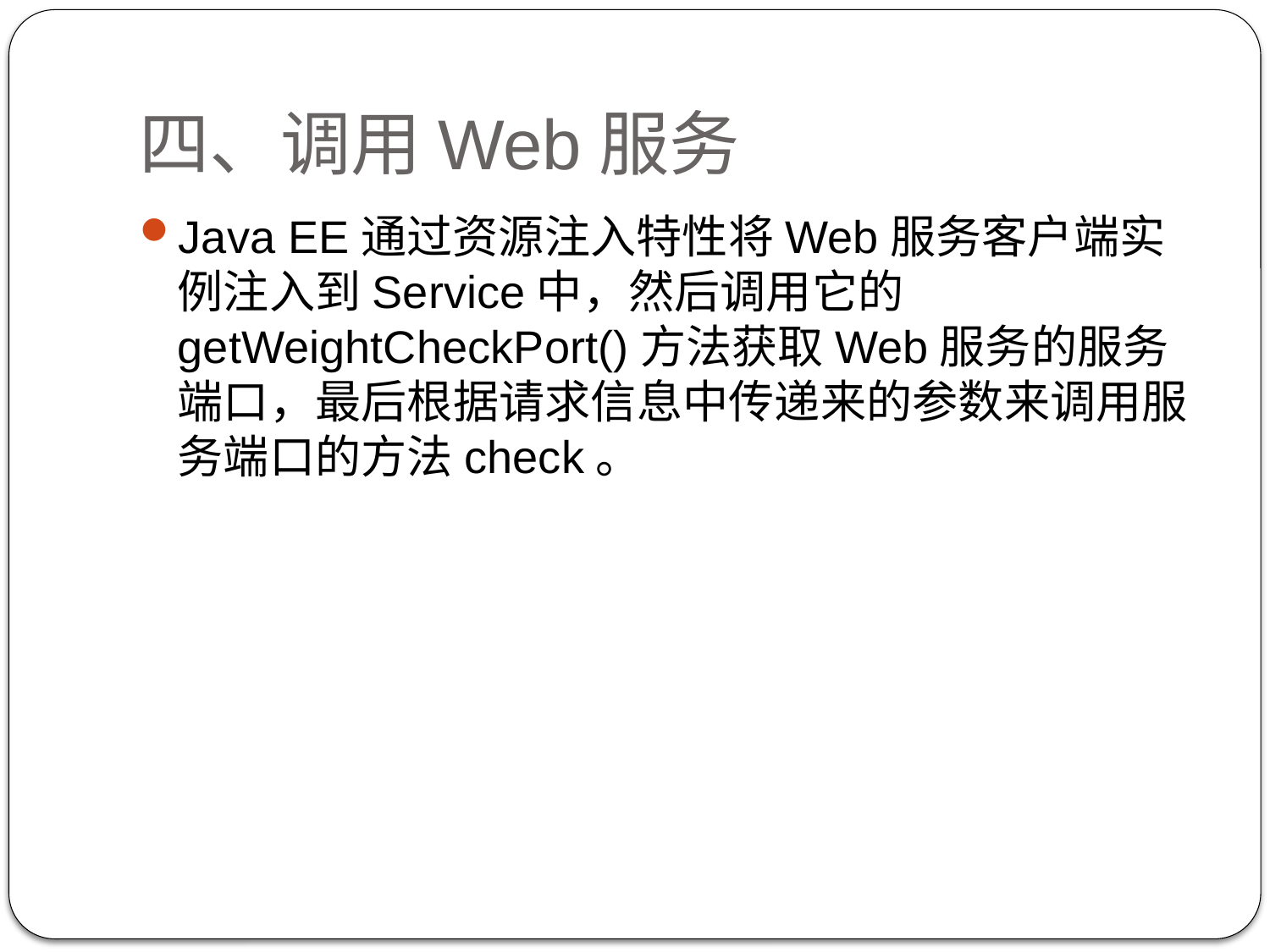

# 四、调用Web服务
Java EE通过资源注入特性将Web服务客户端实例注入到Service中，然后调用它的getWeightCheckPort()方法获取Web服务的服务端口，最后根据请求信息中传递来的参数来调用服务端口的方法check。